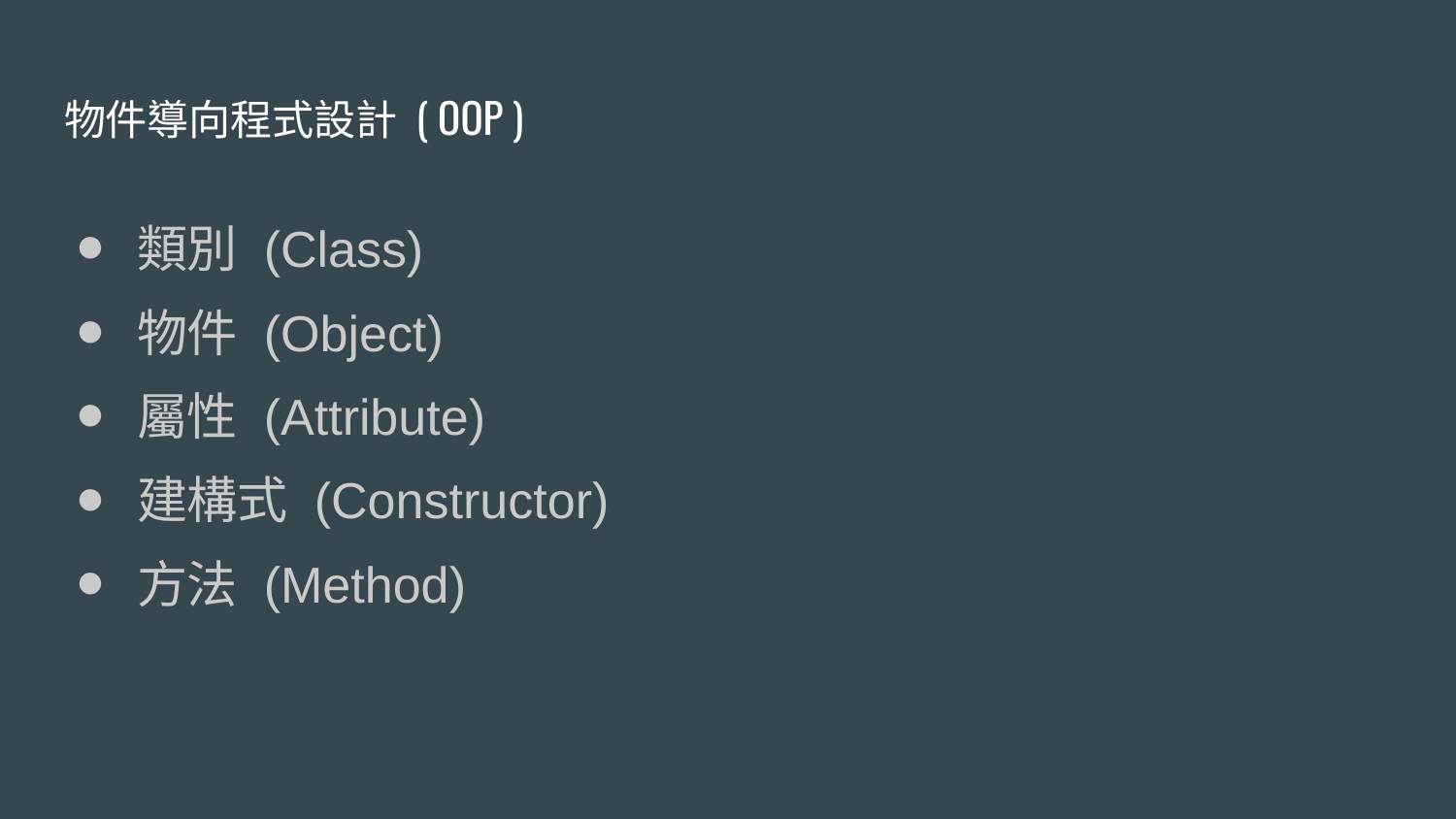

# 物件導向程式設計 ( OOP )
類別 (Class)
物件 (Object)
屬性 (Attribute)
建構式 (Constructor)
方法 (Method)